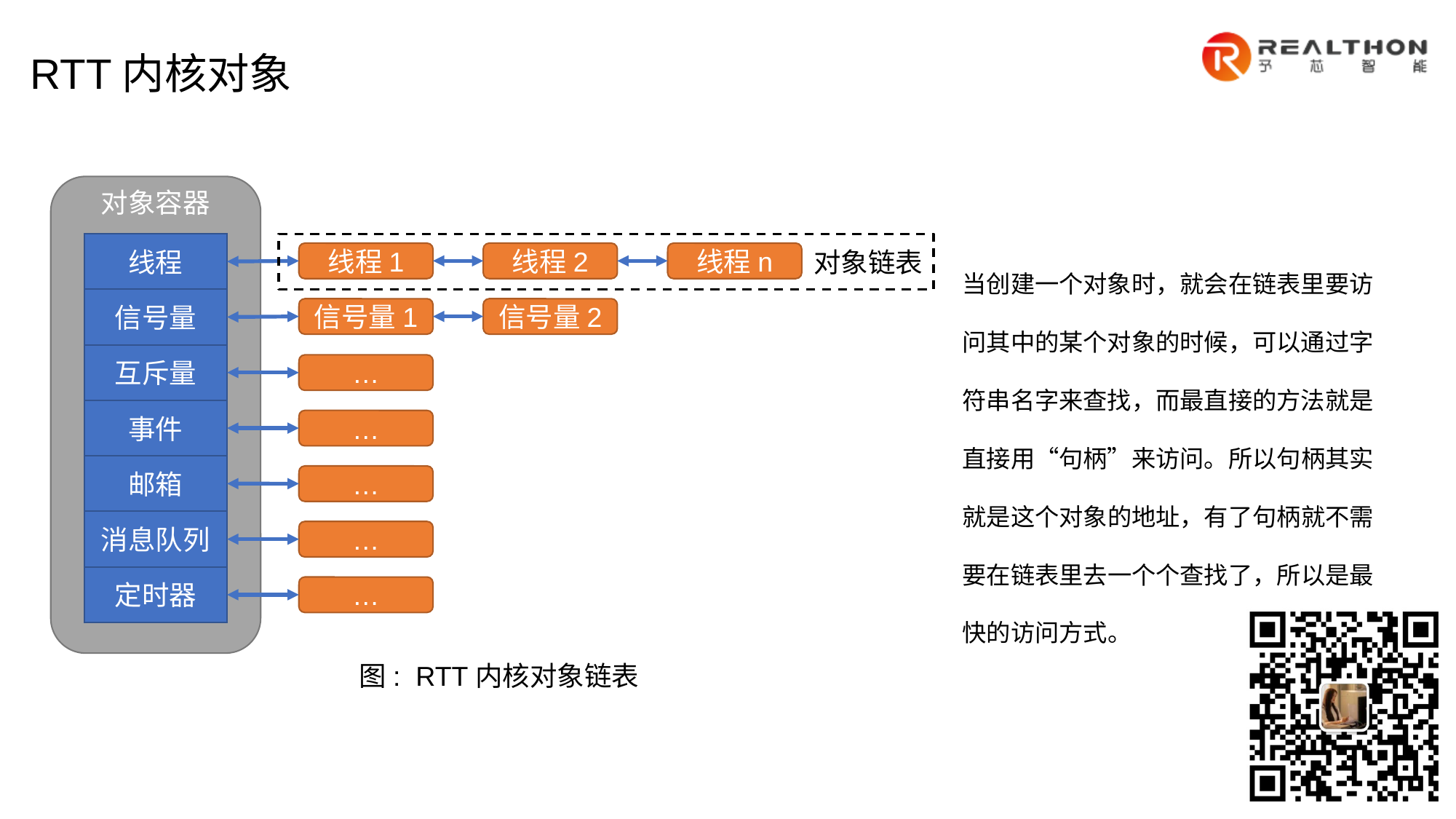

RTT内核对象
对象容器

线程
信号量
互斥量
事件
邮箱
消息队列
定时器
对象链表
线程1
线程2
线程n
信号量1
信号量2
…
…
…
…
…
当创建一个对象时，就会在链表里要访问其中的某个对象的时候，可以通过字符串名字来查找，而最直接的方法就是直接用“句柄”来访问。所以句柄其实就是这个对象的地址，有了句柄就不需要在链表里去一个个查找了，所以是最快的访问方式。
图:  RTT内核对象链表